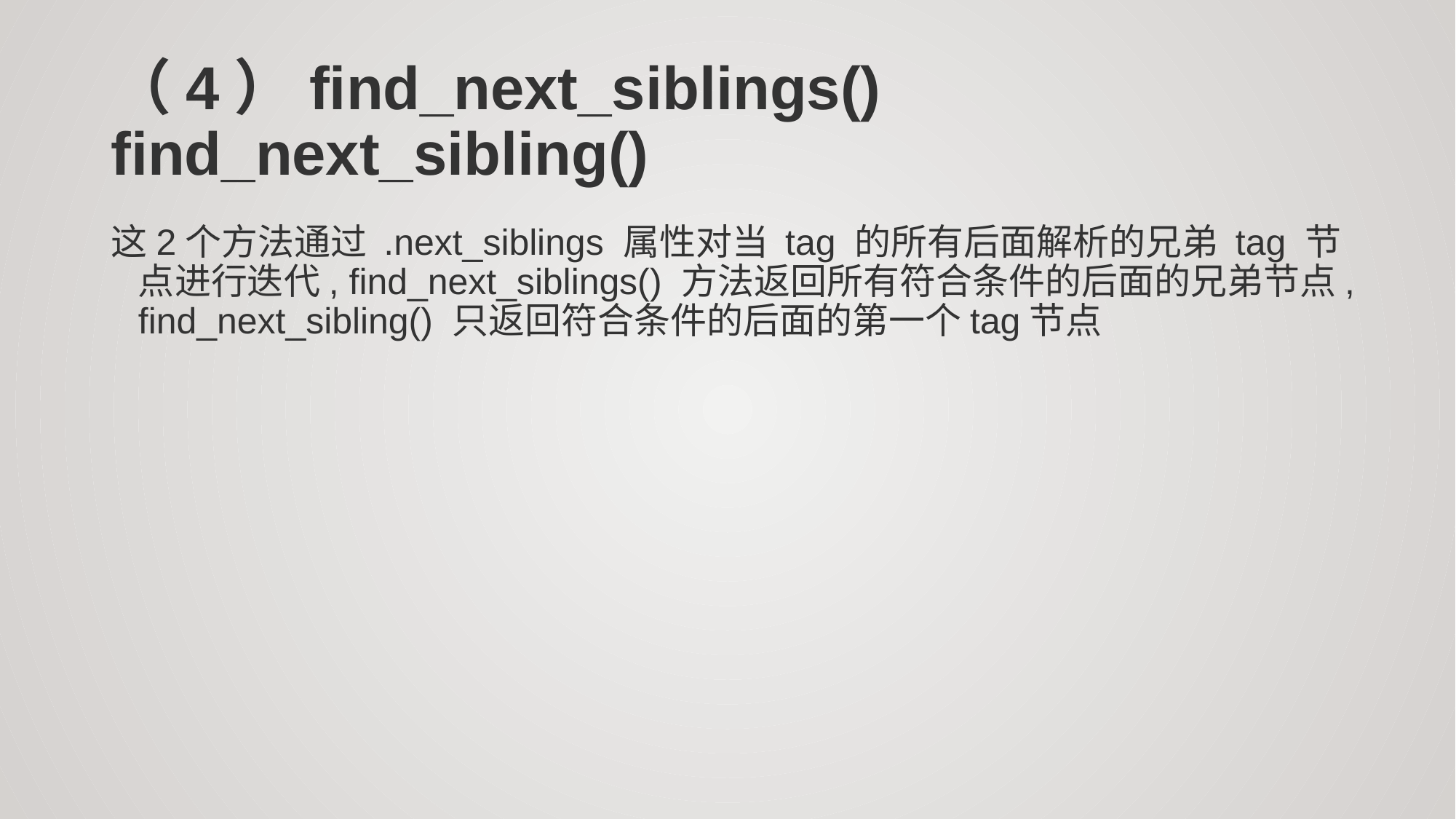

# （4）find_next_siblings() find_next_sibling()
这2个方法通过 .next_siblings 属性对当 tag 的所有后面解析的兄弟 tag 节点进行迭代, find_next_siblings() 方法返回所有符合条件的后面的兄弟节点,find_next_sibling() 只返回符合条件的后面的第一个tag节点